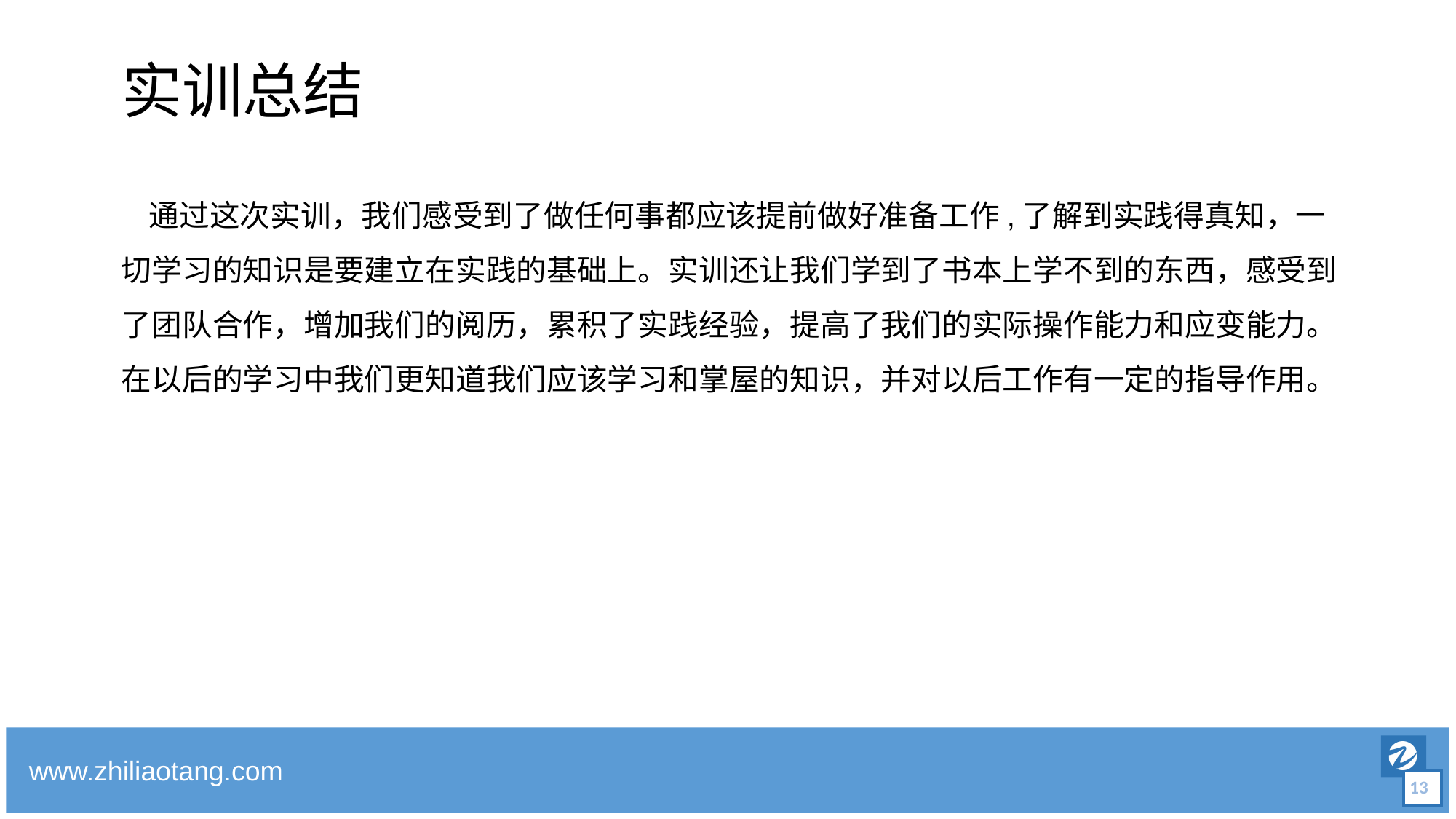

# 实训总结
   通过这次实训，我们感受到了做任何事都应该提前做好准备工作,了解到实践得真知，一切学习的知识是要建立在实践的基础上。实训还让我们学到了书本上学不到的东西，感受到了团队合作，增加我们的阅历，累积了实践经验，提高了我们的实际操作能力和应变能力。在以后的学习中我们更知道我们应该学习和掌屋的知识，并对以后工作有一定的指导作用。

13